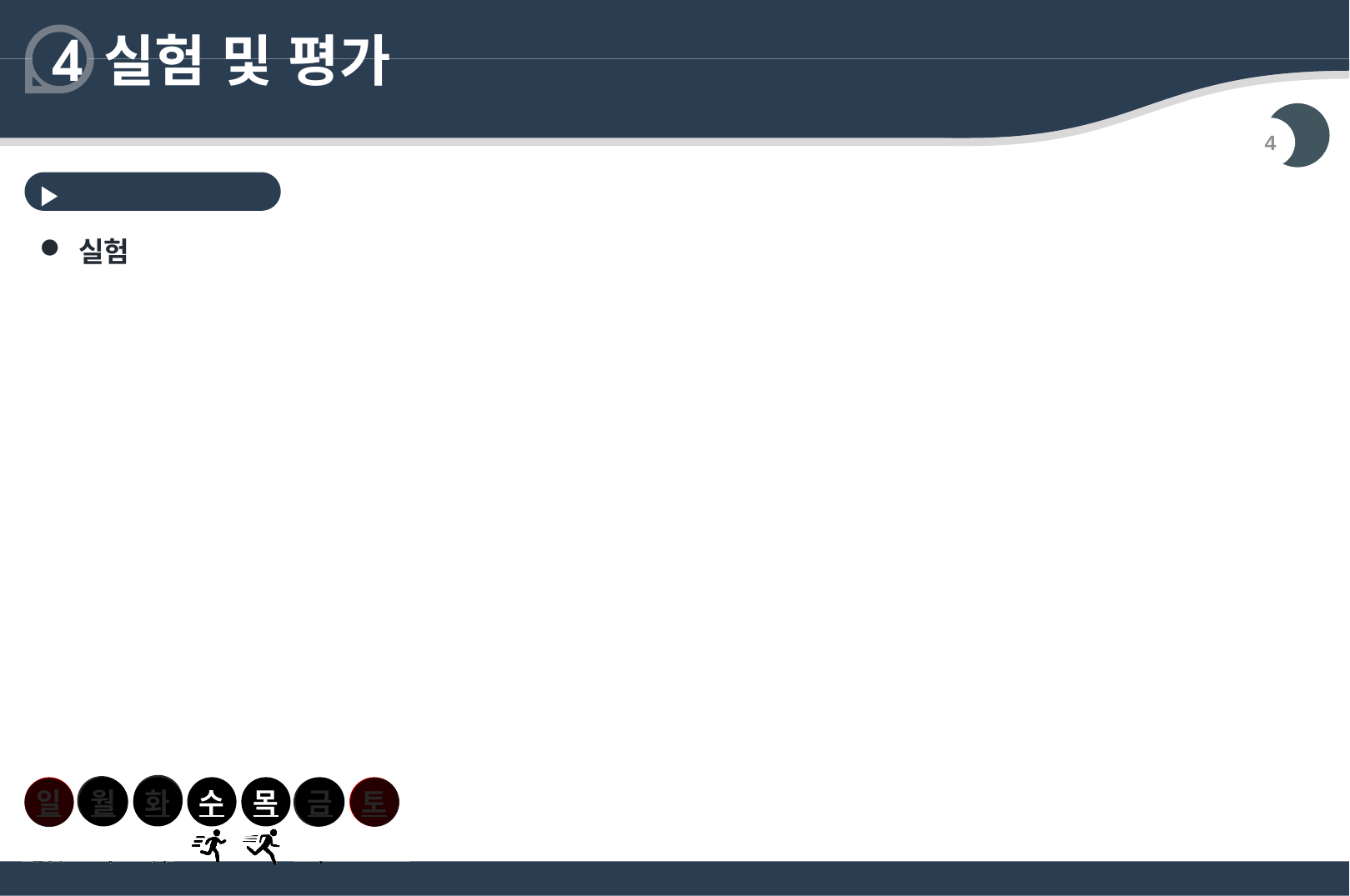

# 실험 및 평가

4

4
수 & 목요일
실험